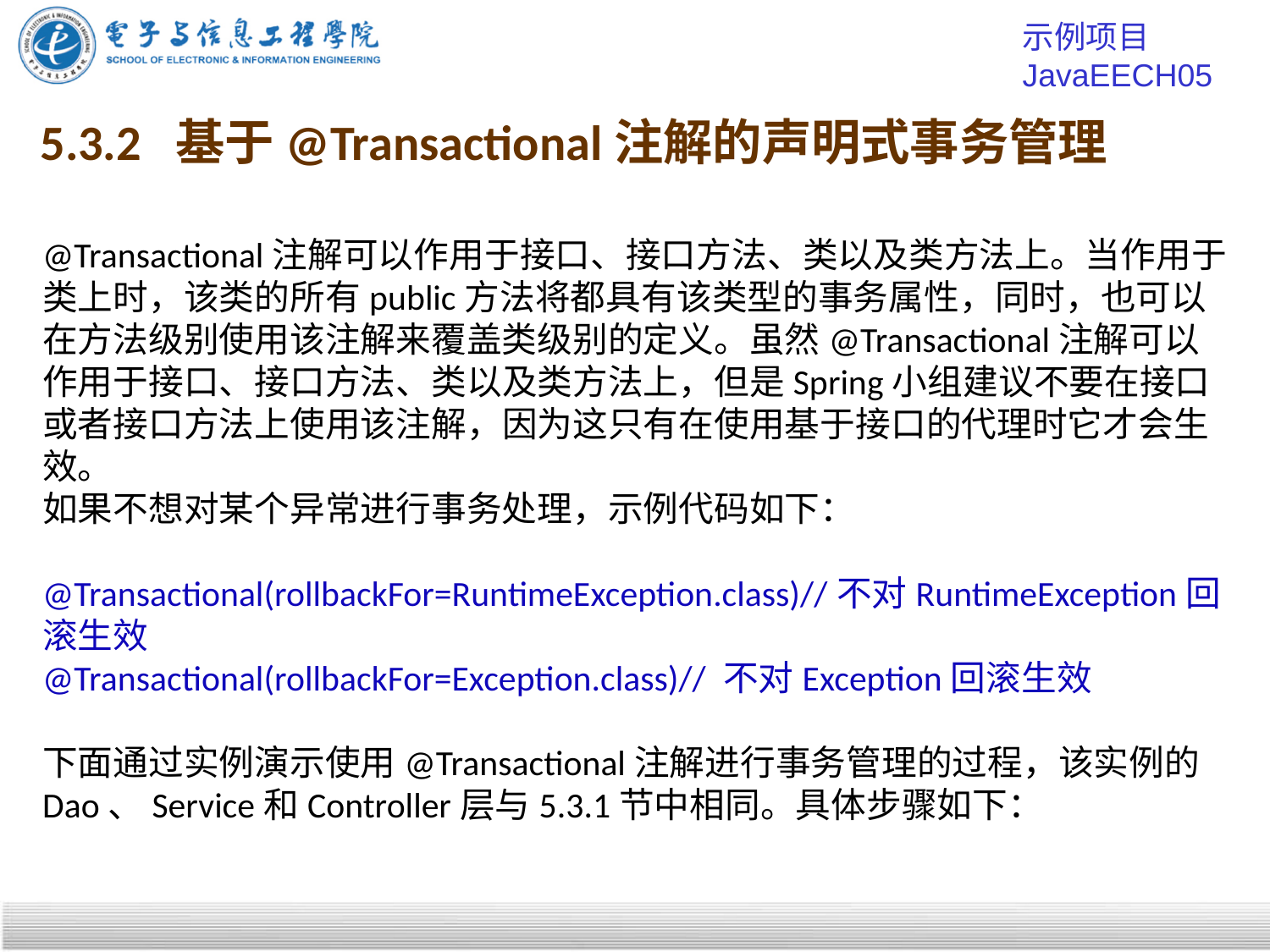

示例项目 JavaEECH05
# 5.3.2  基于@Transactional注解的声明式事务管理
@Transactional注解可以作用于接口、接口方法、类以及类方法上。当作用于类上时，该类的所有public方法将都具有该类型的事务属性，同时，也可以在方法级别使用该注解来覆盖类级别的定义。虽然@Transactional注解可以作用于接口、接口方法、类以及类方法上，但是Spring小组建议不要在接口或者接口方法上使用该注解，因为这只有在使用基于接口的代理时它才会生效。
如果不想对某个异常进行事务处理，示例代码如下：

@Transactional(rollbackFor=RuntimeException.class)//不对RuntimeException回滚生效
@Transactional(rollbackFor=Exception.class)// 不对Exception回滚生效

下面通过实例演示使用@Transactional注解进行事务管理的过程，该实例的Dao、Service和Controller层与5.3.1节中相同。具体步骤如下：